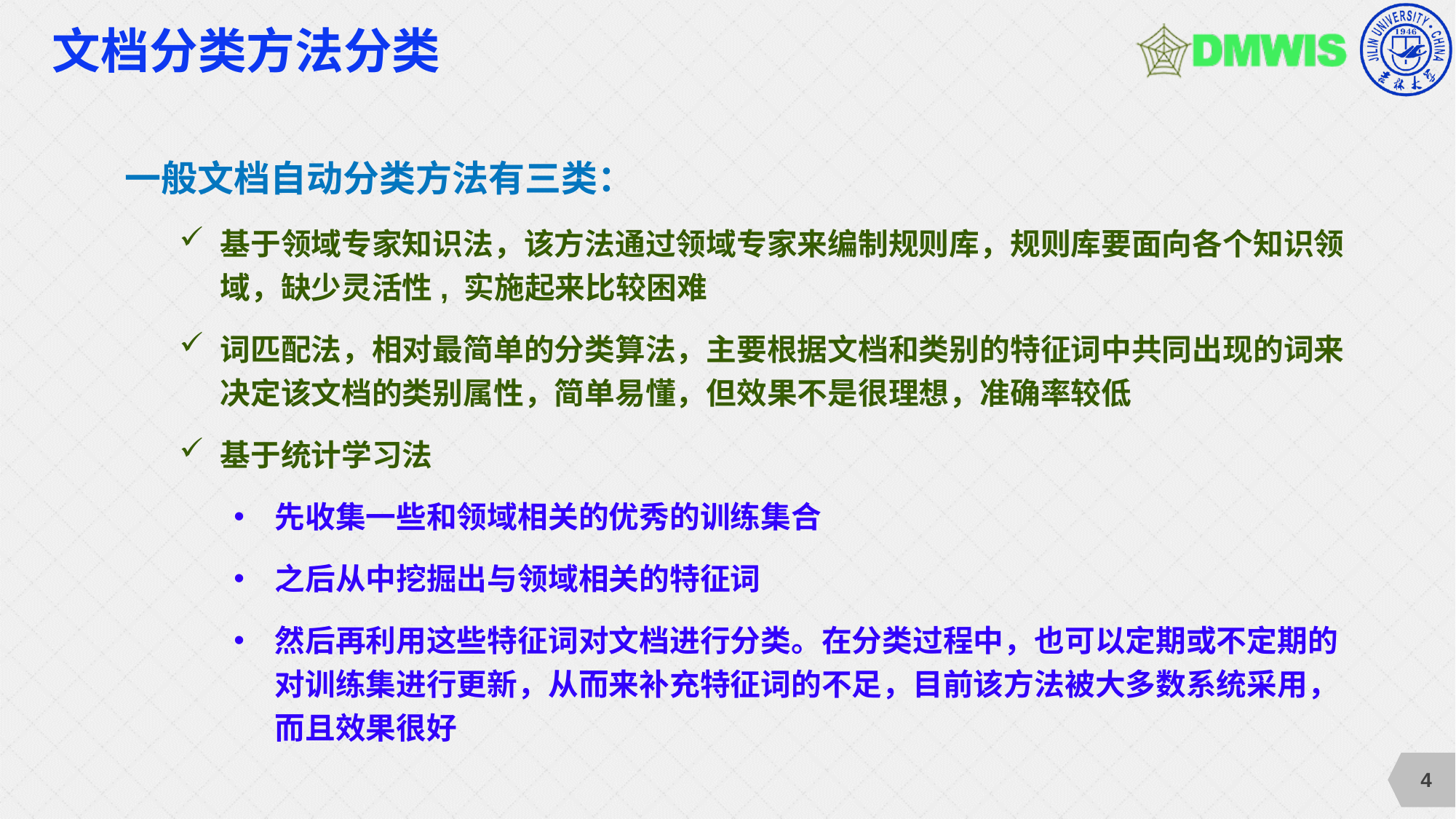

# 文档分类方法分类

一般文档自动分类方法有三类：
基于领域专家知识法，该方法通过领域专家来编制规则库，规则库要面向各个知识领域，缺少灵活性, 实施起来比较困难
词匹配法，相对最简单的分类算法，主要根据文档和类别的特征词中共同出现的词来决定该文档的类别属性，简单易懂，但效果不是很理想，准确率较低
基于统计学习法
先收集一些和领域相关的优秀的训练集合
之后从中挖掘出与领域相关的特征词
然后再利用这些特征词对文档进行分类。在分类过程中，也可以定期或不定期的对训练集进行更新，从而来补充特征词的不足，目前该方法被大多数系统采用，而且效果很好
4